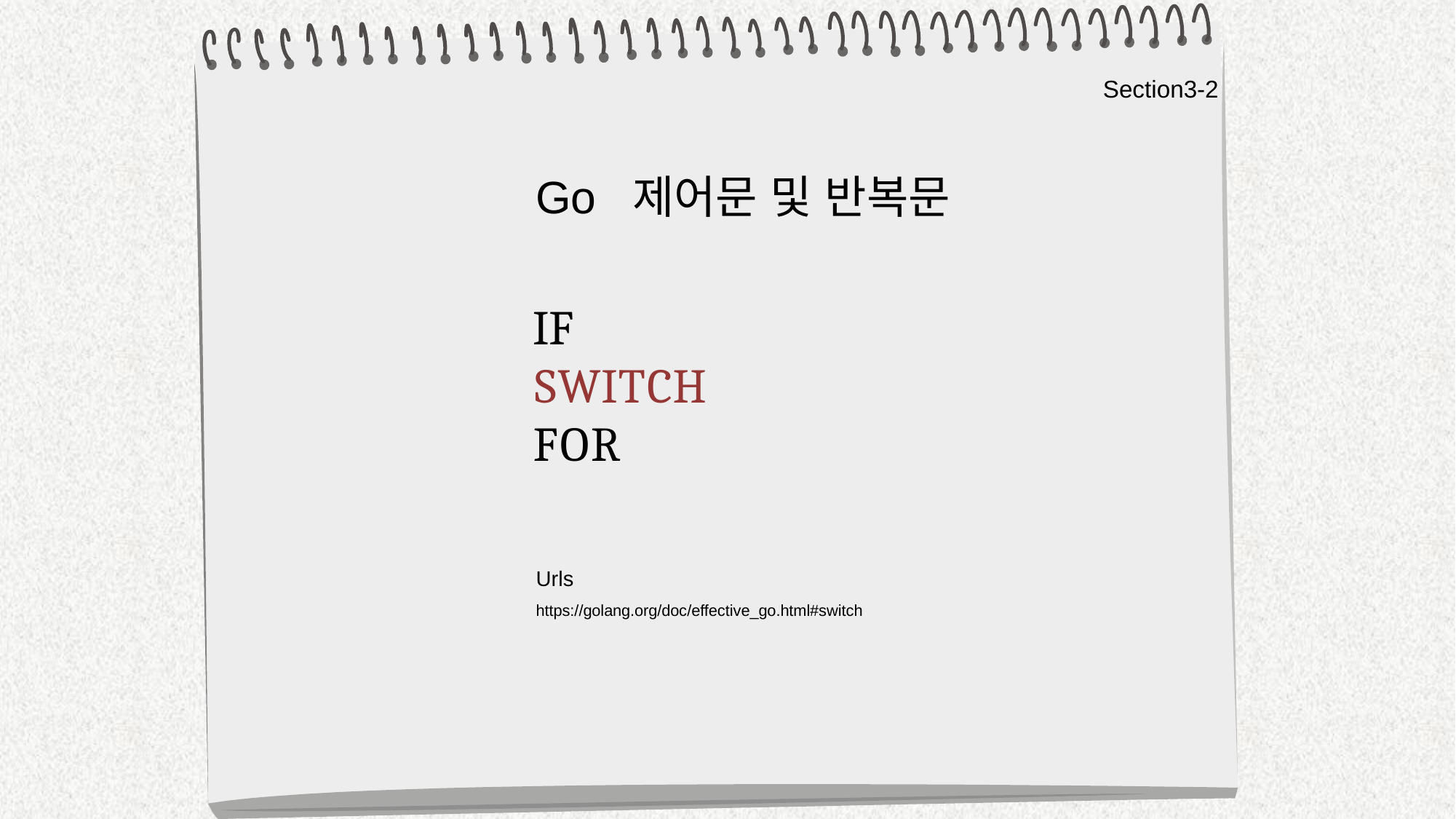

Section3-2
Go  제어문 및 반복문
IF
SWITCH
FOR
Urls
https://golang.org/doc/effective_go.html#switch